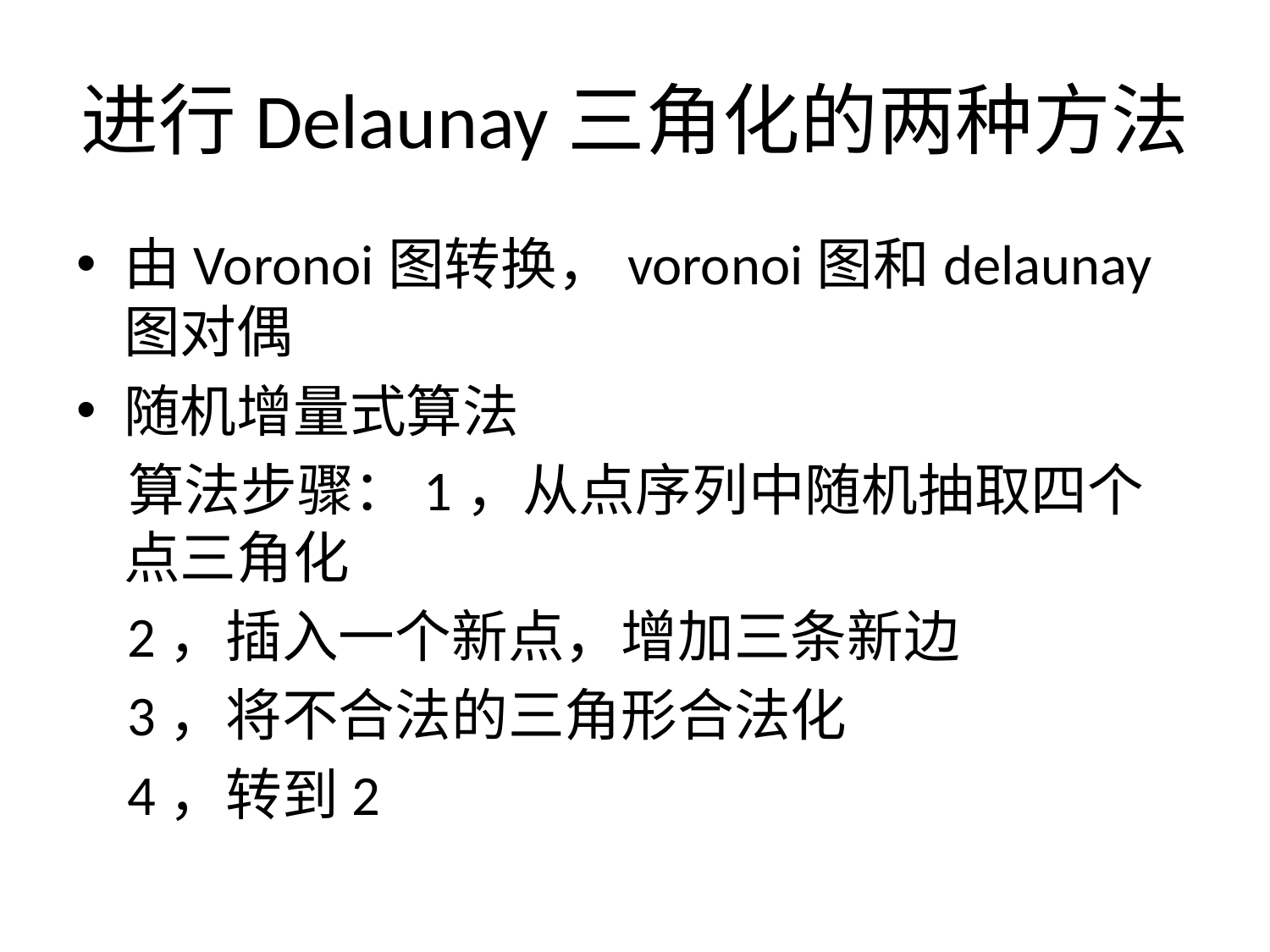

# 进行Delaunay三角化的两种方法
由Voronoi图转换，voronoi图和delaunay图对偶
随机增量式算法
   算法步骤：1，从点序列中随机抽取四个点三角化
    2，插入一个新点，增加三条新边
    3，将不合法的三角形合法化
    4，转到2